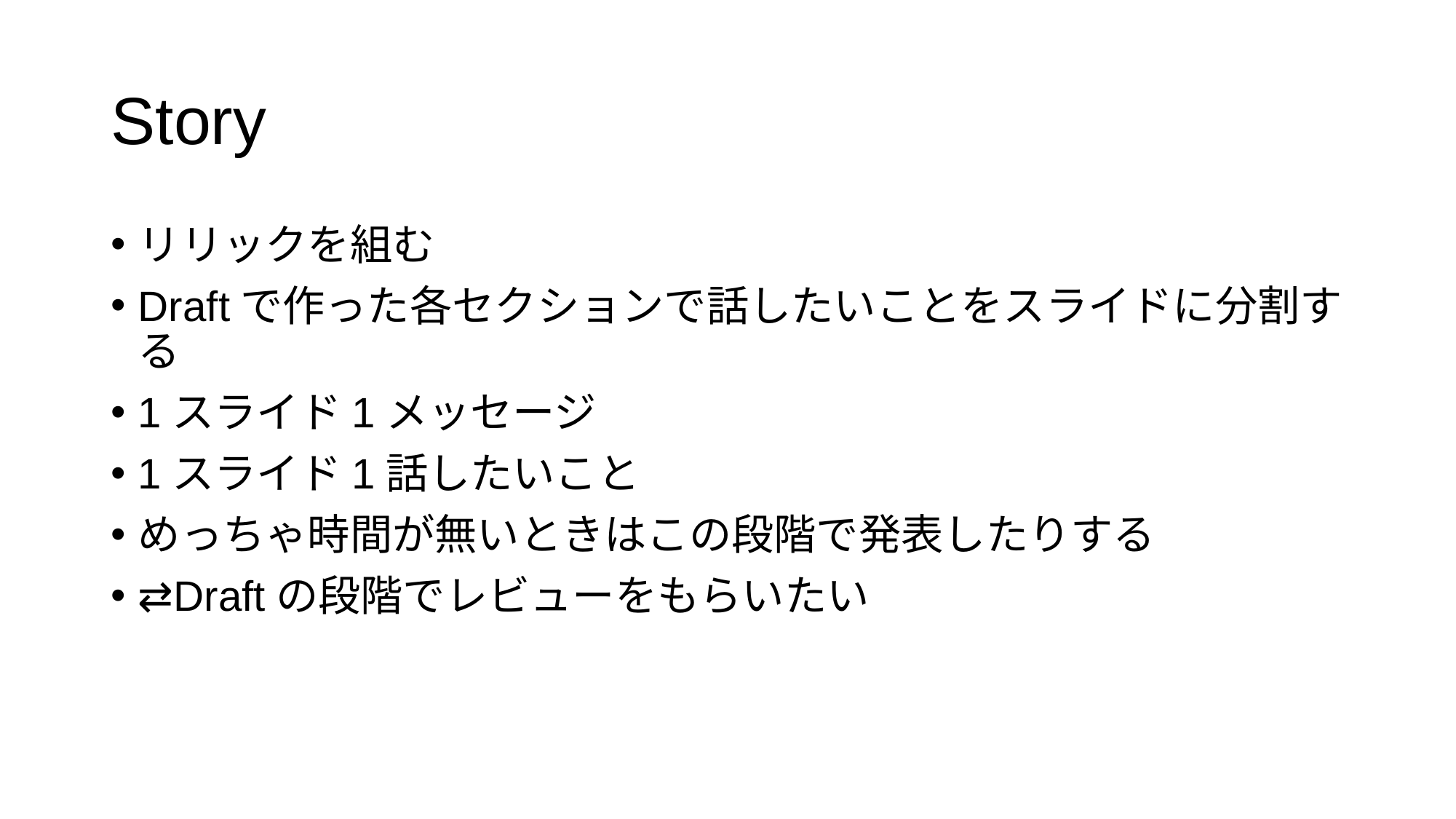

# Story
リリックを組む
Draftで作った各セクションで話したいことをスライドに分割する
1スライド1メッセージ
1スライド1話したいこと
めっちゃ時間が無いときはこの段階で発表したりする
⇄Draftの段階でレビューをもらいたい